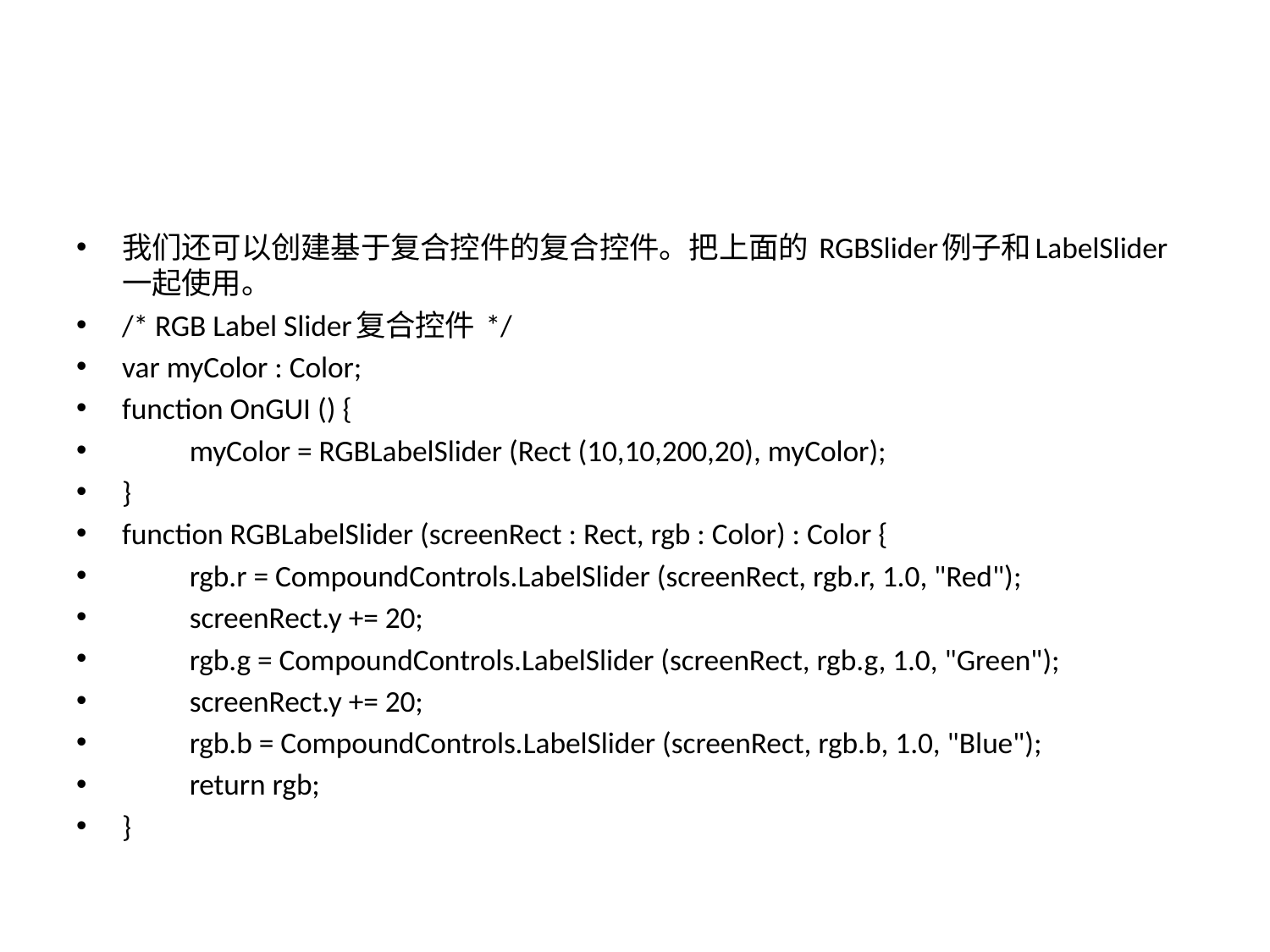

#
我们还可以创建基于复合控件的复合控件。把上面的 RGBSlider例子和LabelSlider一起使用。
/* RGB Label Slider复合控件 */
var myColor : Color;
function OnGUI () {
	myColor = RGBLabelSlider (Rect (10,10,200,20), myColor);
}
function RGBLabelSlider (screenRect : Rect, rgb : Color) : Color {
	rgb.r = CompoundControls.LabelSlider (screenRect, rgb.r, 1.0, "Red");
	screenRect.y += 20;
	rgb.g = CompoundControls.LabelSlider (screenRect, rgb.g, 1.0, "Green");
	screenRect.y += 20;
	rgb.b = CompoundControls.LabelSlider (screenRect, rgb.b, 1.0, "Blue");
	return rgb;
}